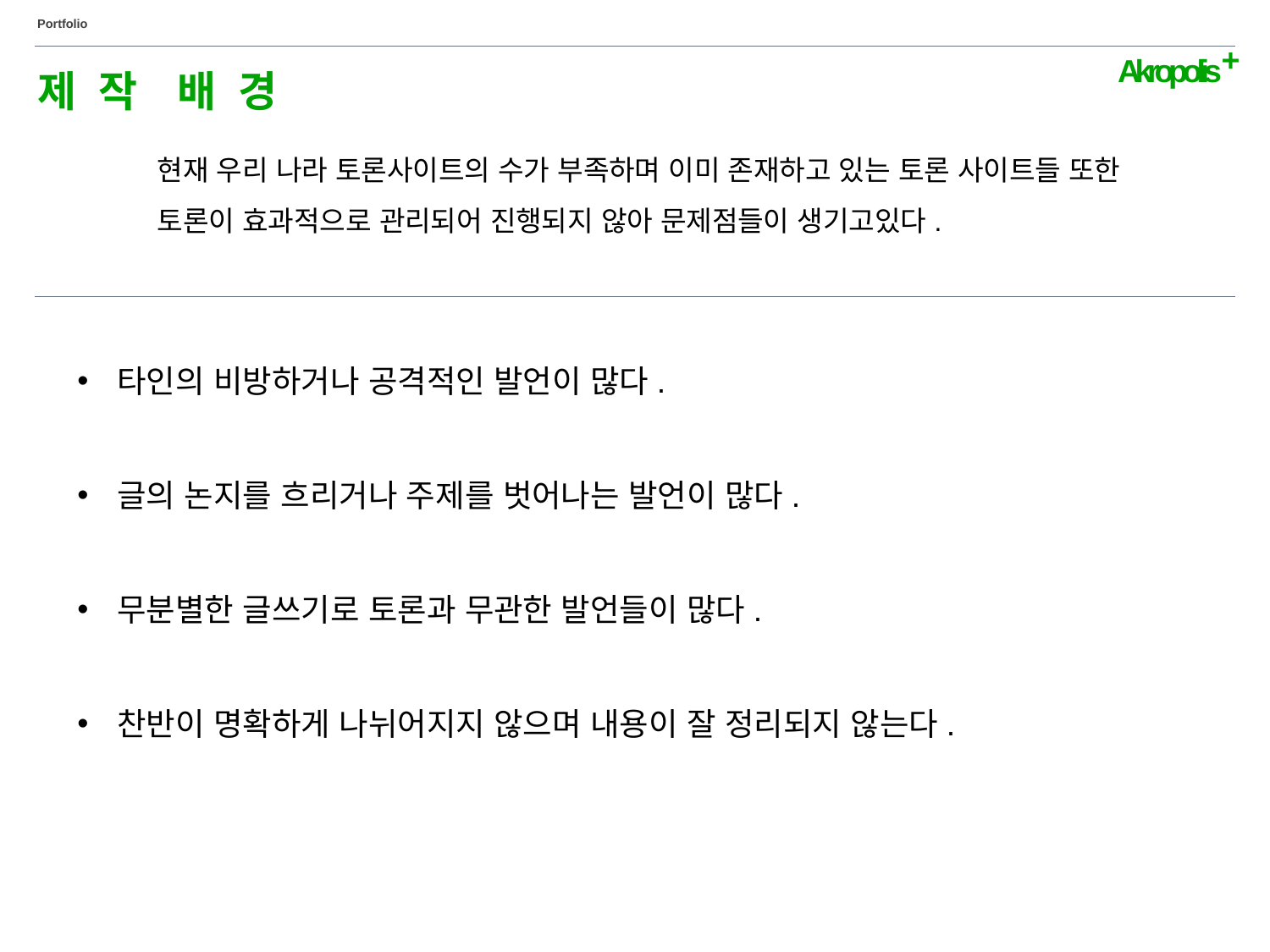

Portfolio
+
Akropolis
제 작  배 경
현재 우리 나라 토론사이트의 수가 부족하며 이미 존재하고 있는 토론 사이트들 또한 토론이 효과적으로 관리되어 진행되지 않아 문제점들이 생기고있다.
타인의 비방하거나 공격적인 발언이 많다.

글의 논지를 흐리거나 주제를 벗어나는 발언이 많다.

무분별한 글쓰기로 토론과 무관한 발언들이 많다.

찬반이 명확하게 나뉘어지지 않으며 내용이 잘 정리되지 않는다.